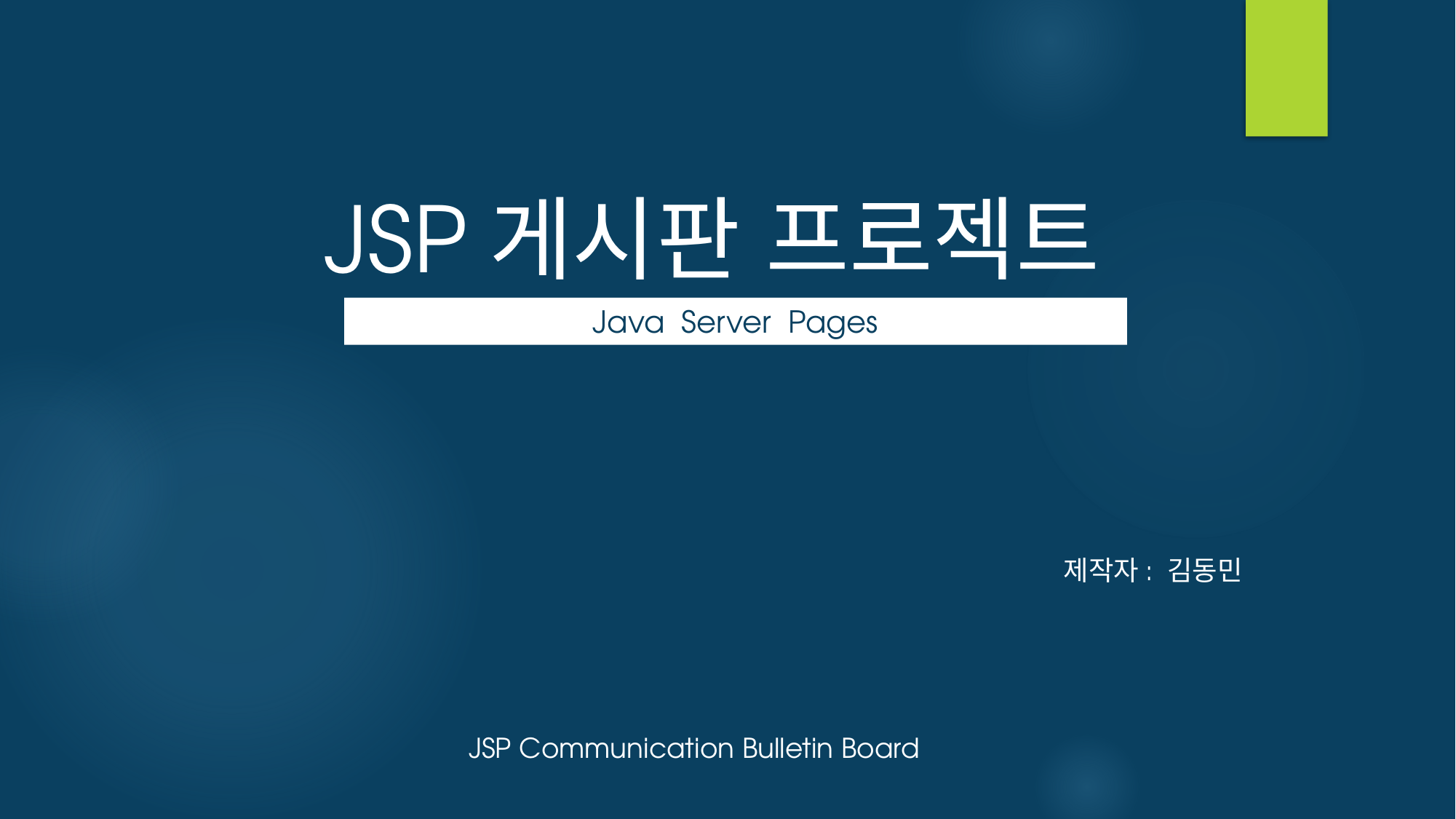

JSP게시판 프로젝트
Java  Server  Pages
제작자: 김동민
JSP Communication Bulletin Board